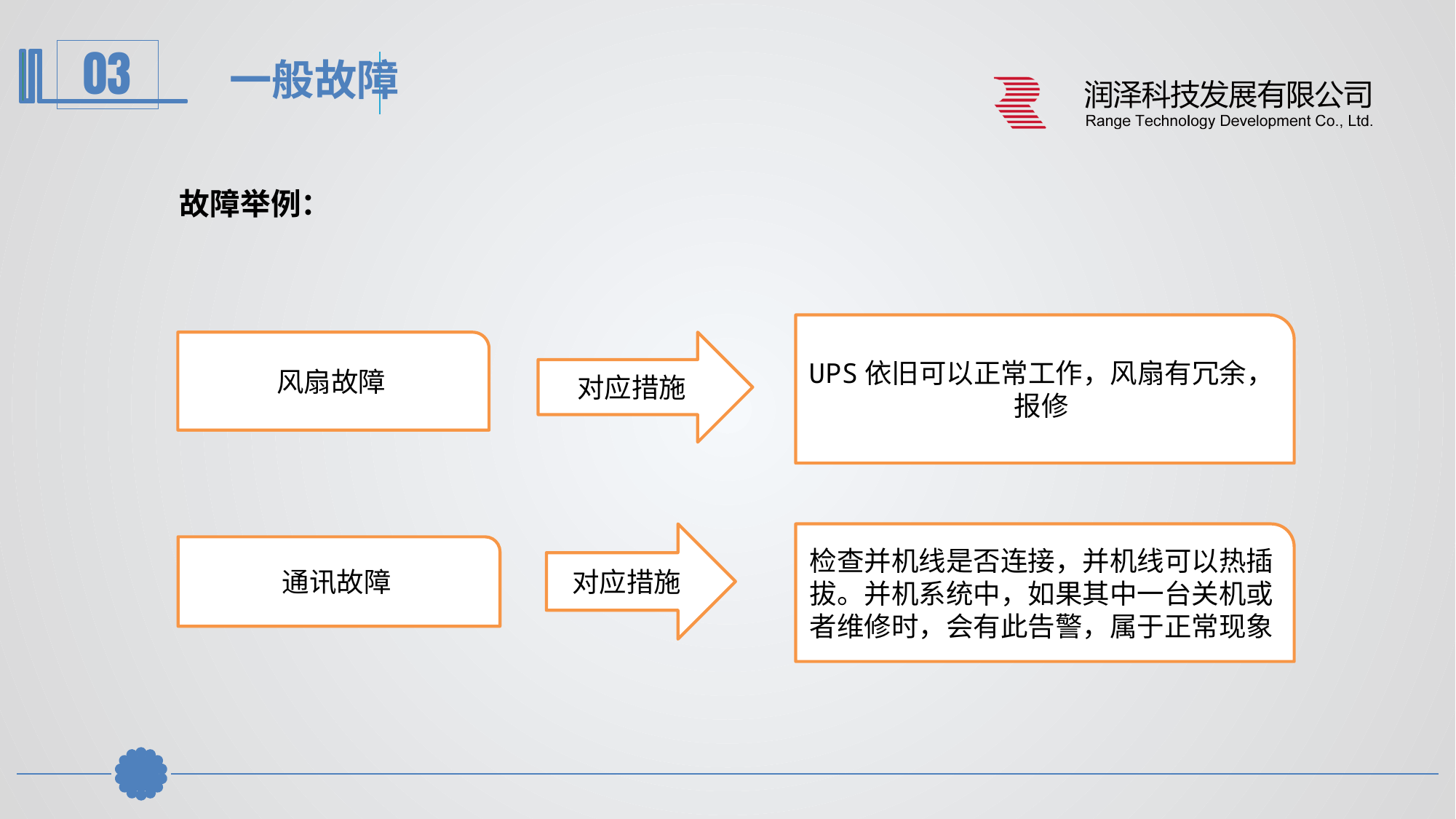

一般故障
故障举例：
UPS依旧可以正常工作，风扇有冗余，报修
对应措施
风扇故障
对应措施
检查并机线是否连接，并机线可以热插拔。并机系统中，如果其中一台关机或者维修时，会有此告警，属于正常现象
通讯故障
10